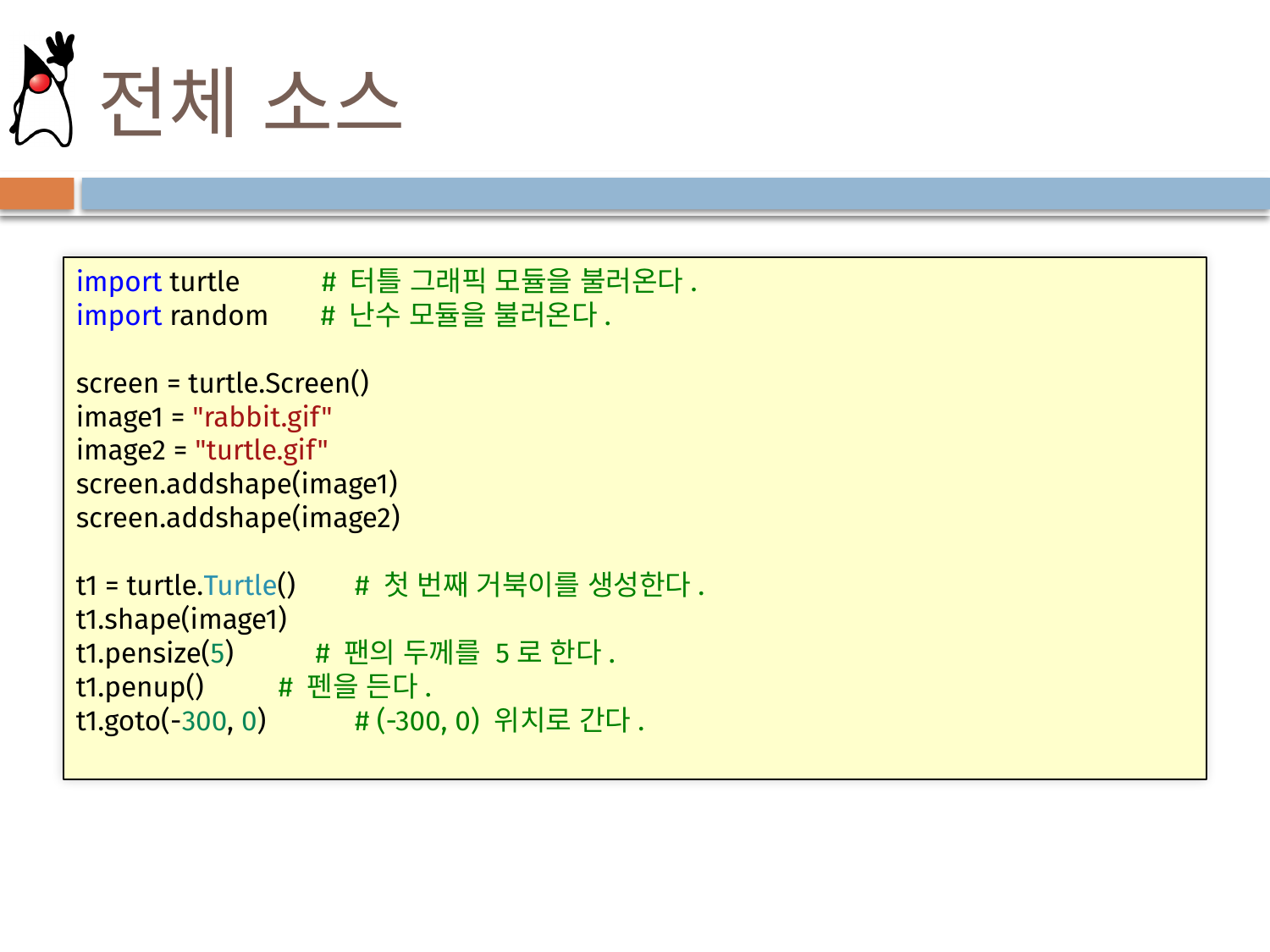

# 전체 소스
import turtle           # 터틀 그래픽 모듈을 불러온다.
import random       # 난수 모듈을 불러온다.
screen = turtle.Screen()
image1 = "rabbit.gif"
image2 = "turtle.gif"
screen.addshape(image1)
screen.addshape(image2)
t1 = turtle.Turtle()        # 첫 번째 거북이를 생성한다.
t1.shape(image1)
t1.pensize(5)           # 팬의 두께를 5로 한다.
t1.penup()          # 펜을 든다.
t1.goto(-300, 0)            # (-300, 0) 위치로 간다.